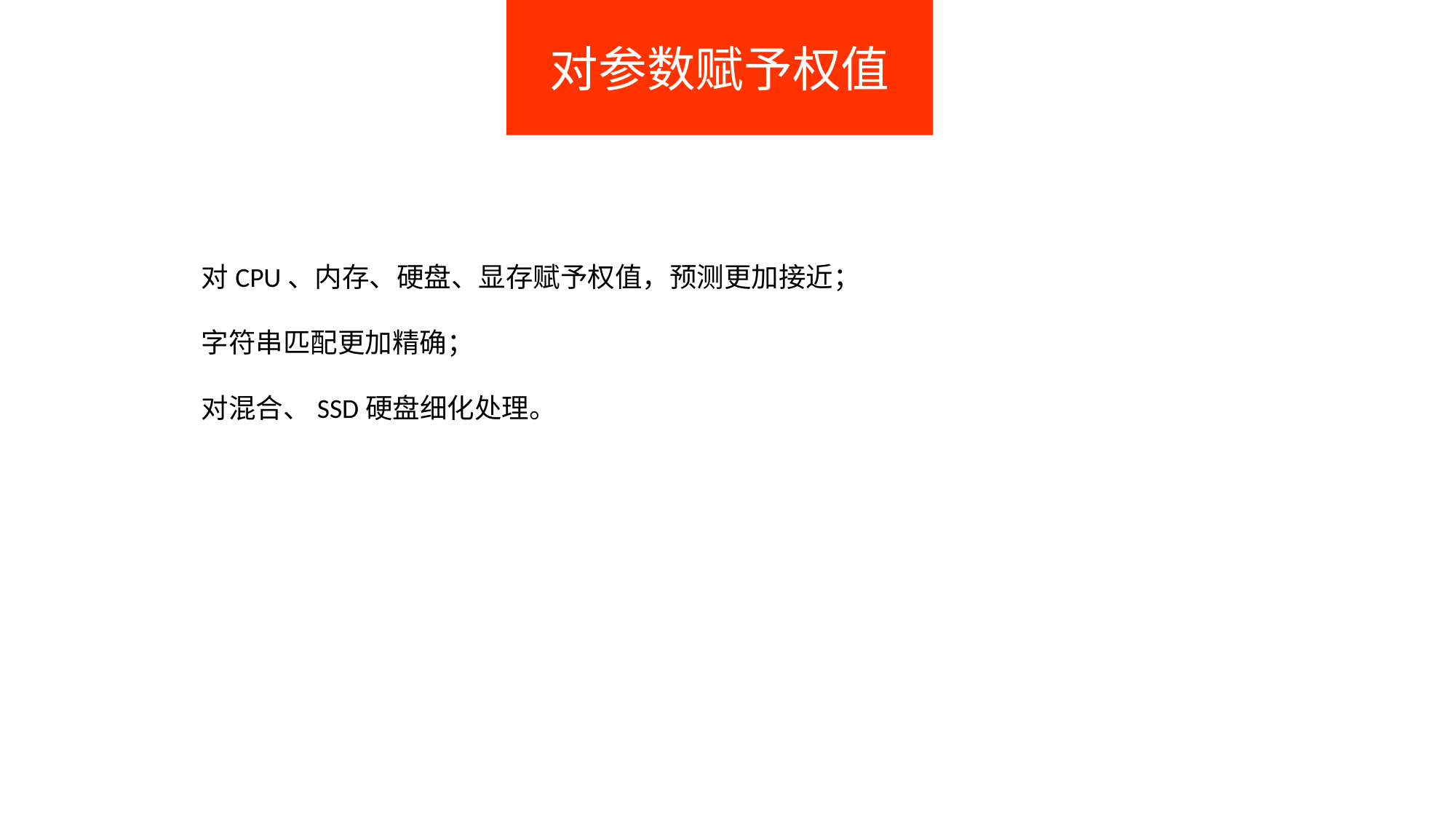

对参数赋予权值
对CPU、内存、硬盘、显存赋予权值，预测更加接近；
字符串匹配更加精确；
对混合、SSD硬盘细化处理。